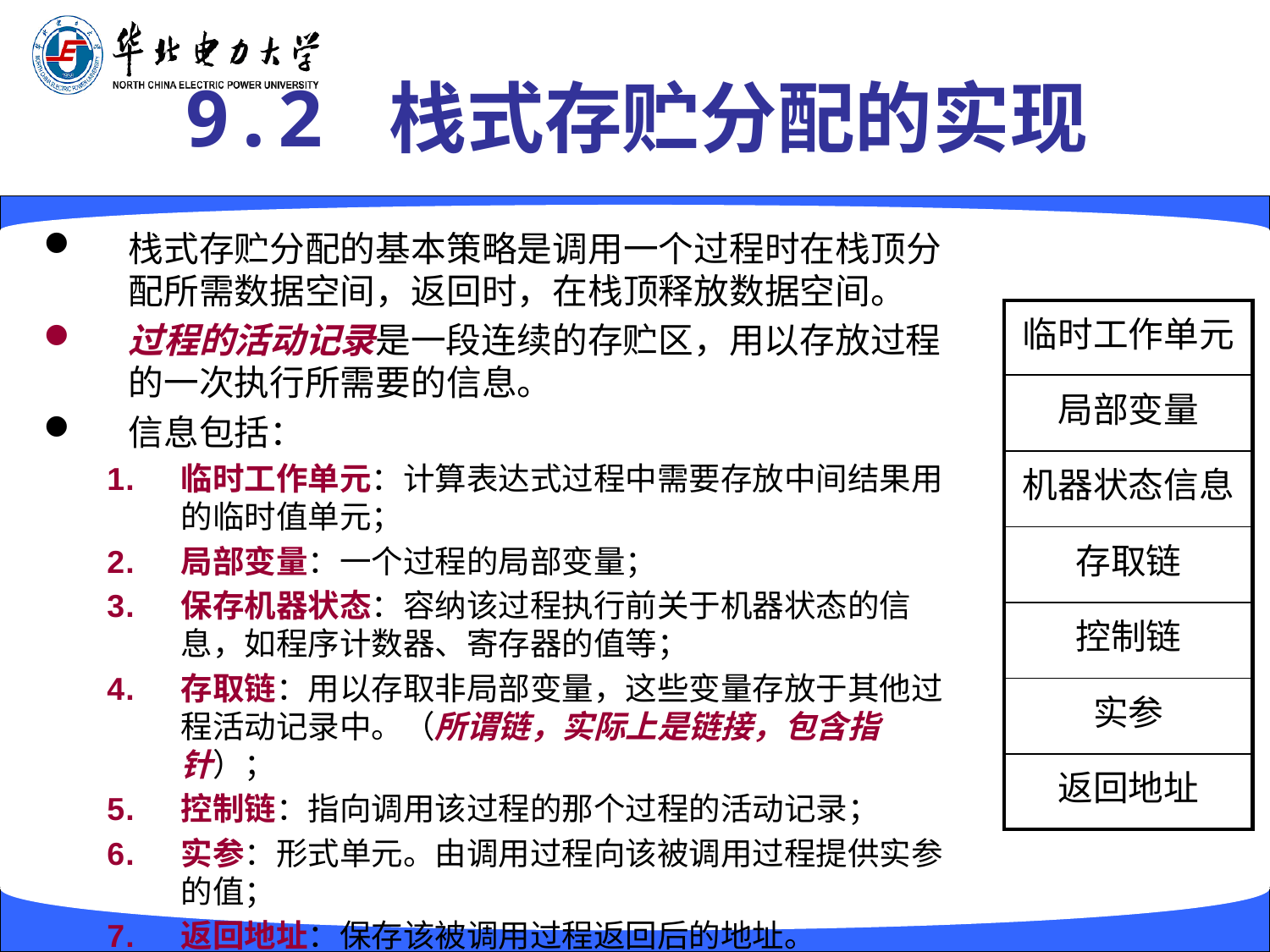

# 9.2 栈式存贮分配的实现
栈式存贮分配的基本策略是调用一个过程时在栈顶分配所需数据空间，返回时，在栈顶释放数据空间。
过程的活动记录是一段连续的存贮区，用以存放过程的一次执行所需要的信息。
信息包括：
临时工作单元：计算表达式过程中需要存放中间结果用的临时值单元；
局部变量：一个过程的局部变量；
保存机器状态：容纳该过程执行前关于机器状态的信息，如程序计数器、寄存器的值等；
存取链：用以存取非局部变量，这些变量存放于其他过程活动记录中。（所谓链，实际上是链接，包含指针）；
控制链：指向调用该过程的那个过程的活动记录；
实参：形式单元。由调用过程向该被调用过程提供实参的值；
返回地址：保存该被调用过程返回后的地址。
| 临时工作单元 |
| --- |
| 局部变量 |
| 机器状态信息 |
| 存取链 |
| 控制链 |
| 实参 |
| 返回地址 |